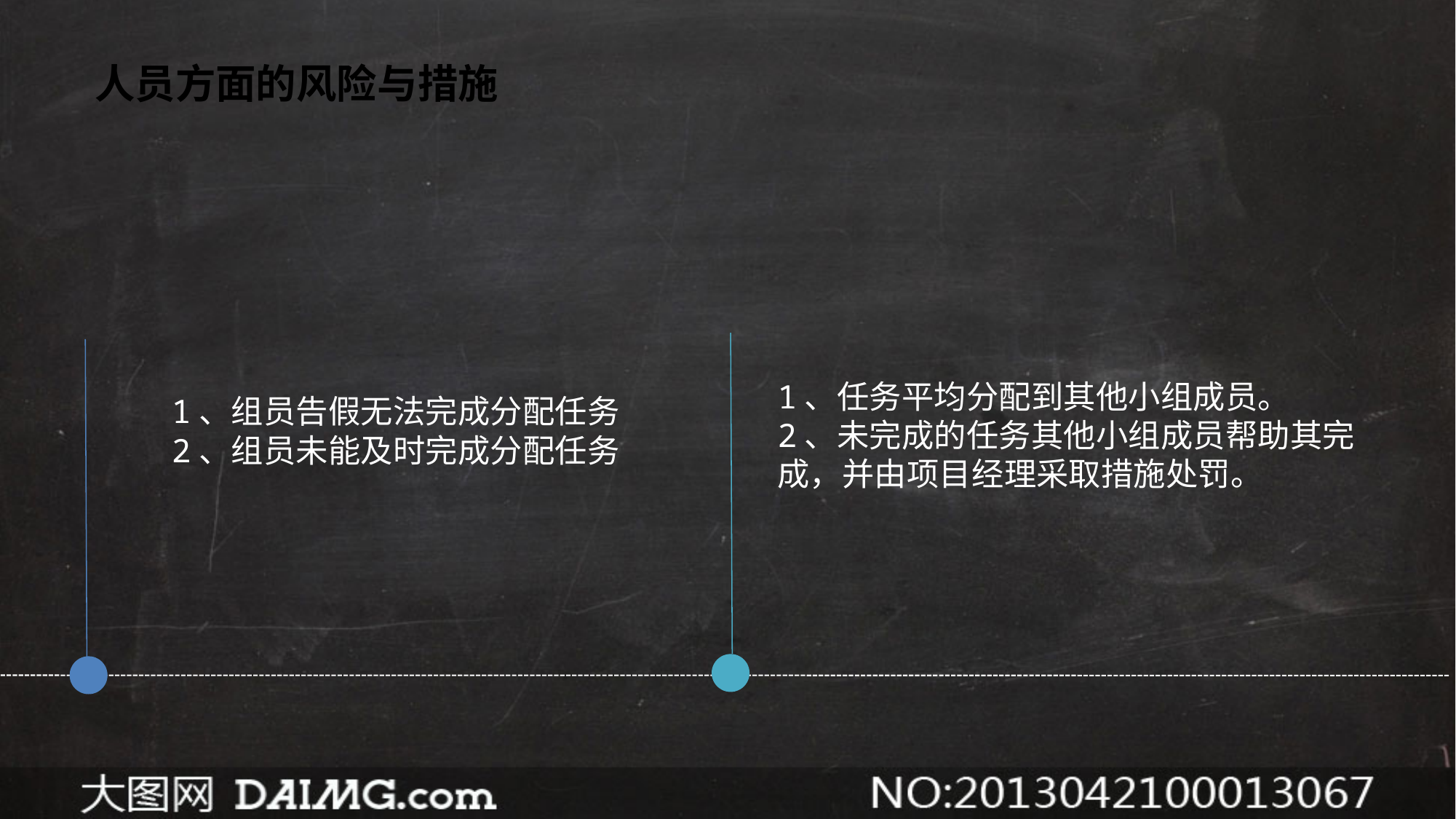

人员方面的风险与措施
1、任务平均分配到其他小组成员。
2、未完成的任务其他小组成员帮助其完成，并由项目经理采取措施处罚。

1、组员告假无法完成分配任务
2、组员未能及时完成分配任务